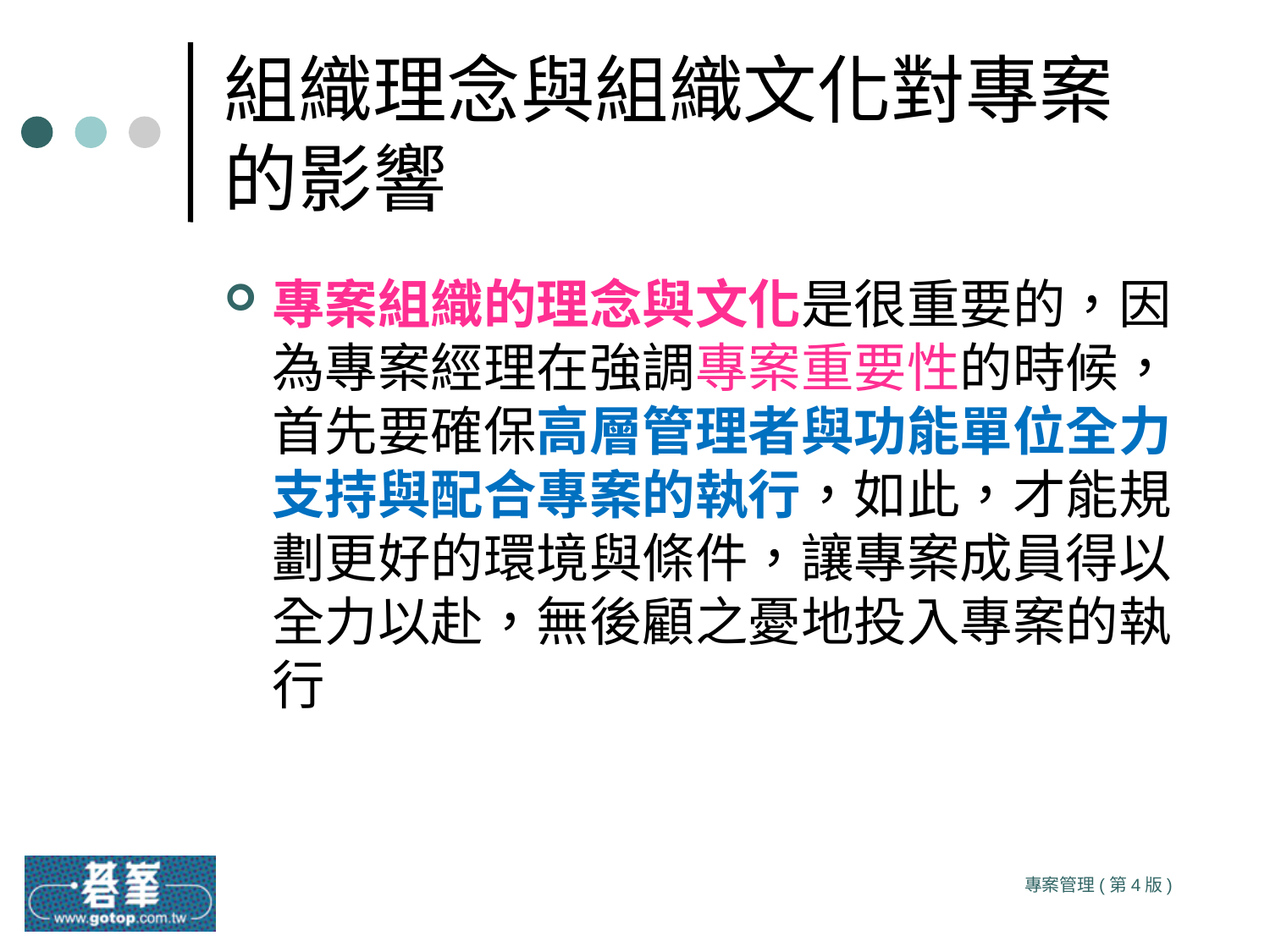

# 組織理念與組織文化對專案的影響
專案組織的理念與文化是很重要的，因為專案經理在強調專案重要性的時候，首先要確保高層管理者與功能單位全力支持與配合專案的執行，如此，才能規劃更好的環境與條件，讓專案成員得以全力以赴，無後顧之憂地投入專案的執行
專案管理(第4版)